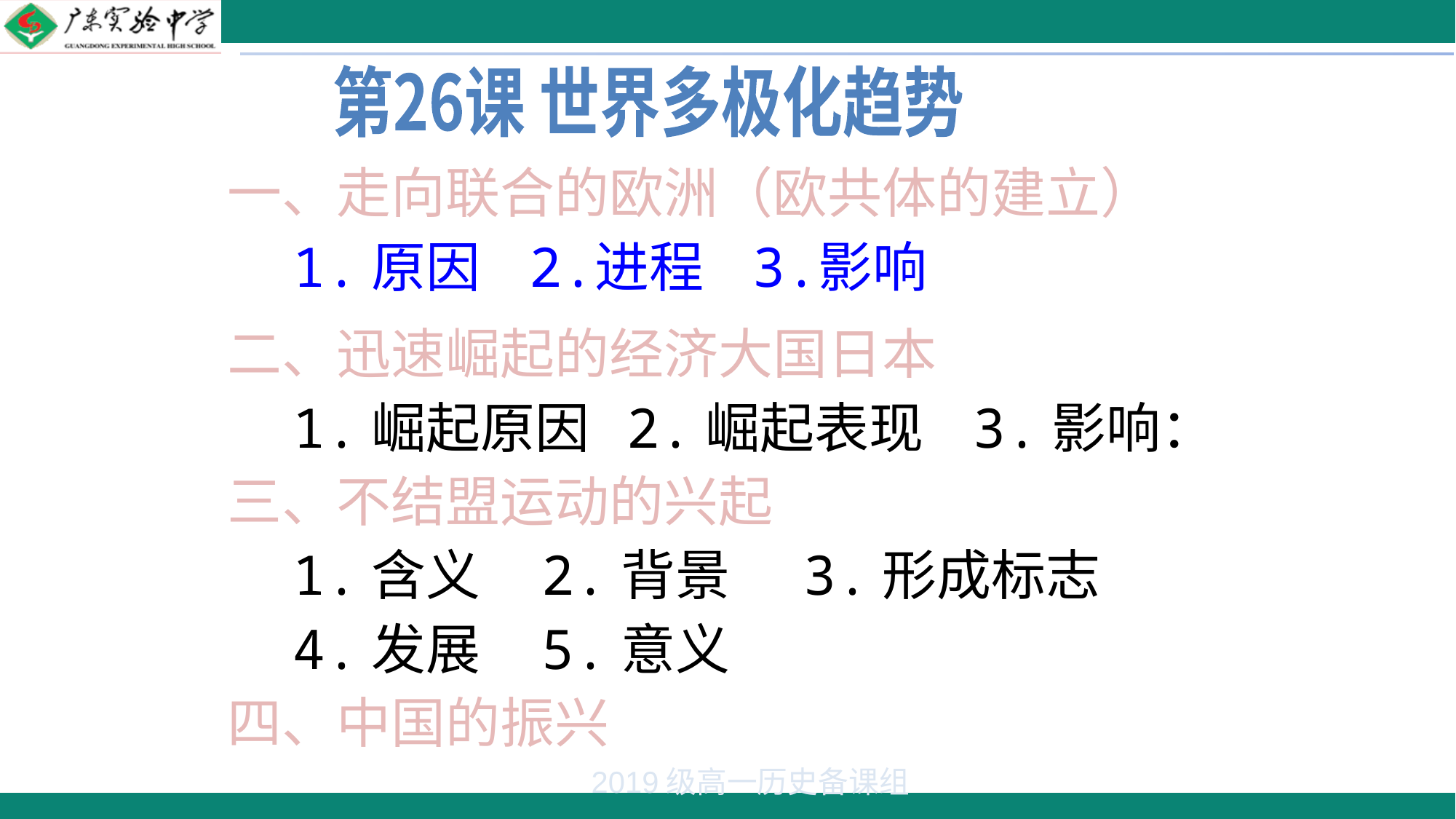

第26课 世界多极化趋势
一、走向联合的欧洲（欧共体的建立）
  1.原因    2.进程    3.影响
二、迅速崛起的经济大国日本
  1.崛起原因  2.崛起表现   3.影响：
三、不结盟运动的兴起
  1.含义    2.背景     3.形成标志
  4.发展    5.意义
四、中国的振兴